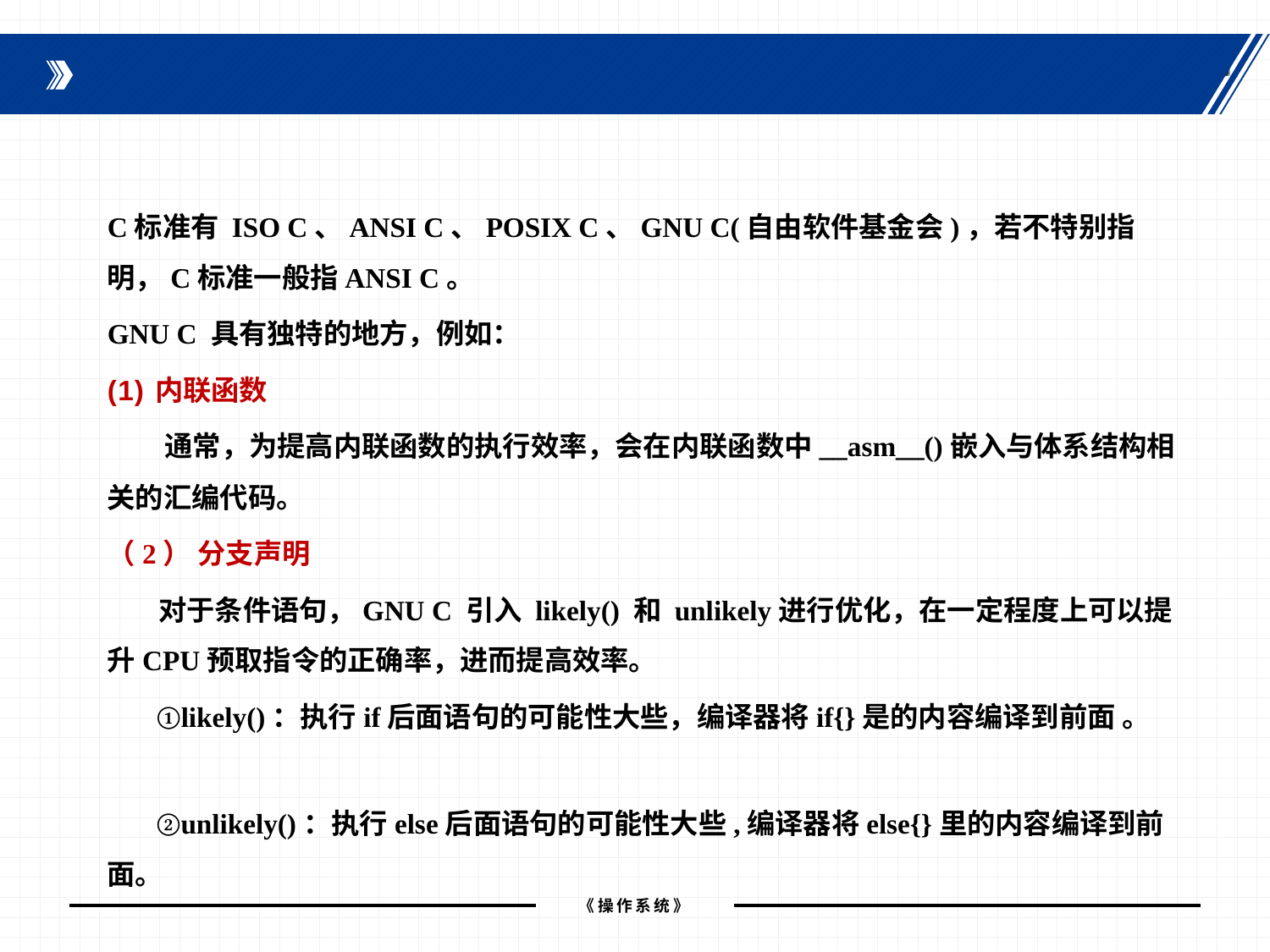

C标准有 ISO C、ANSI C、POSIX C、GNU C(自由软件基金会)，若不特别指明，C标准一般指ANSI C。
GNU C 具有独特的地方，例如：
内联函数
        通常，为提高内联函数的执行效率，会在内联函数中__asm__()嵌入与体系结构相关的汇编代码。
（2） 分支声明
       对于条件语句，GNU C 引入 likely() 和 unlikely进行优化，在一定程度上可以提升CPU预取指令的正确率，进而提高效率。
       ①likely()：执行if后面语句的可能性大些，编译器将if{}是的内容编译到前面 。
       ②unlikely()：执行else后面语句的可能性大些,编译器将else{}里的内容编译到前面。